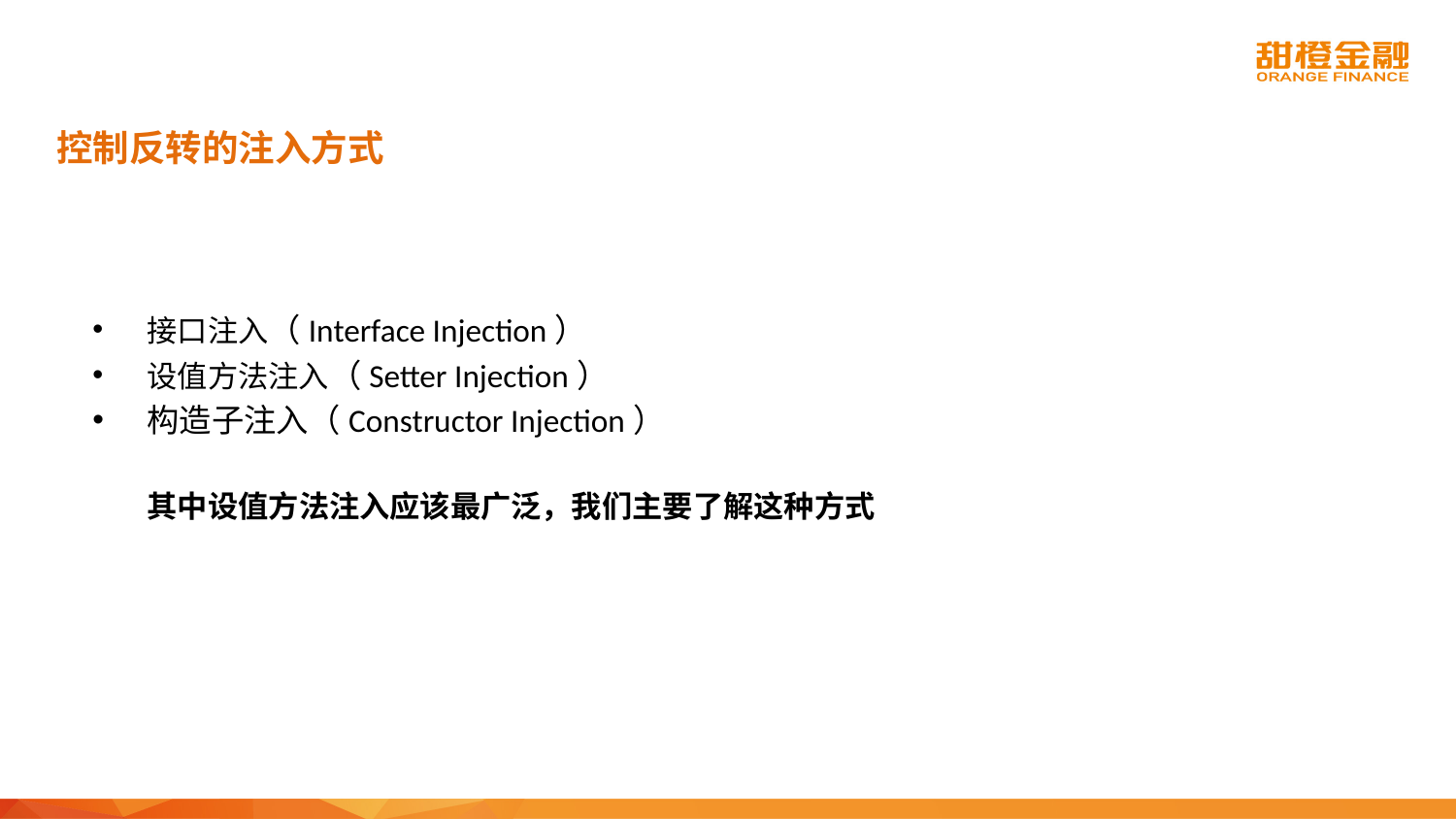

控制反转的注入方式

接口注入（Interface Injection）
设值方法注入（Setter Injection）
构造子注入（Constructor Injection）

       其中设值方法注入应该最广泛，我们主要了解这种方式